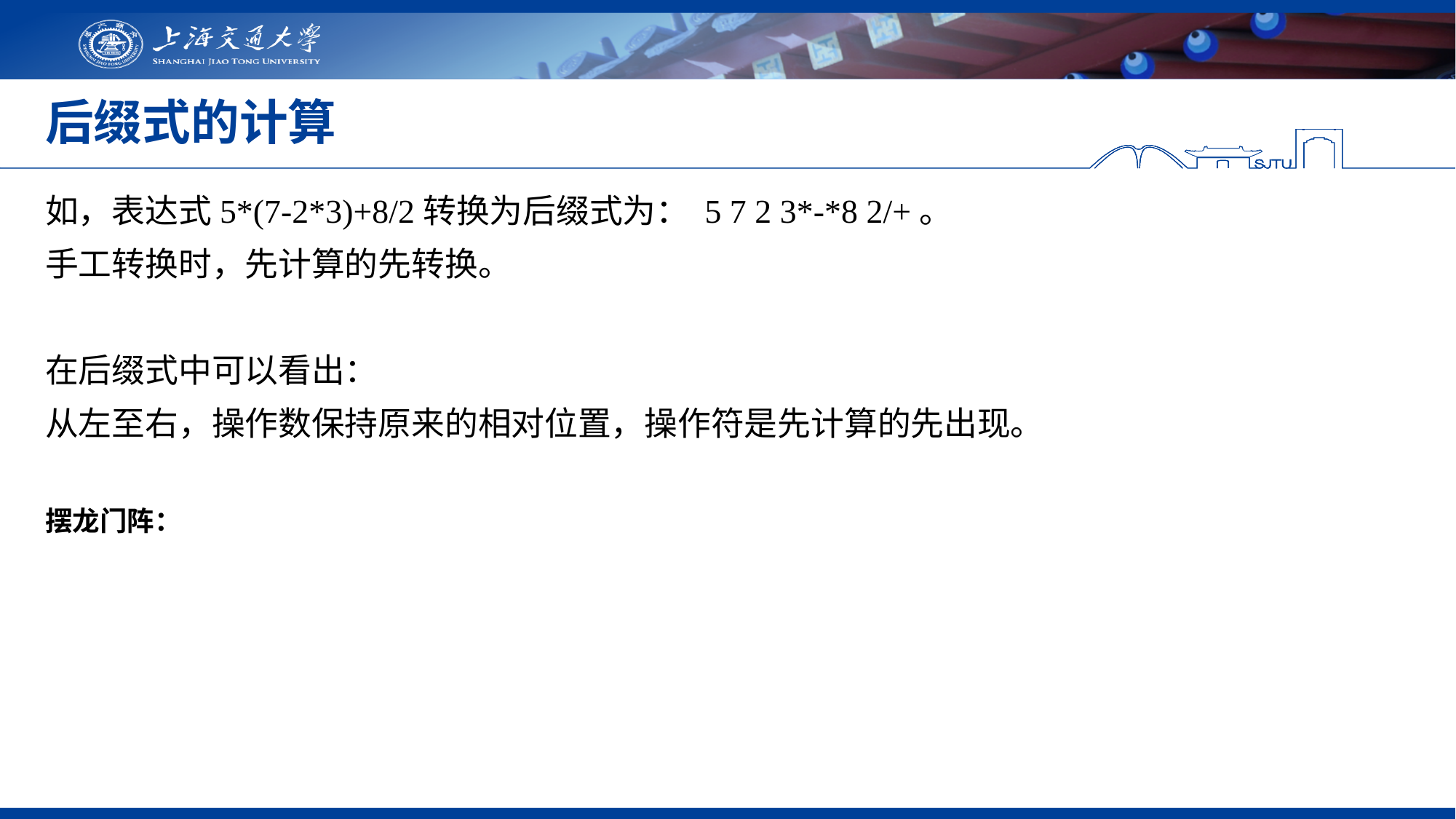

# 后缀式的计算
如，表达式5*(7-2*3)+8/2转换为后缀式为： 5 7 2 3*-*8 2/+。
手工转换时，先计算的先转换。

在后缀式中可以看出：
从左至右，操作数保持原来的相对位置，操作符是先计算的先出现。

摆龙门阵：